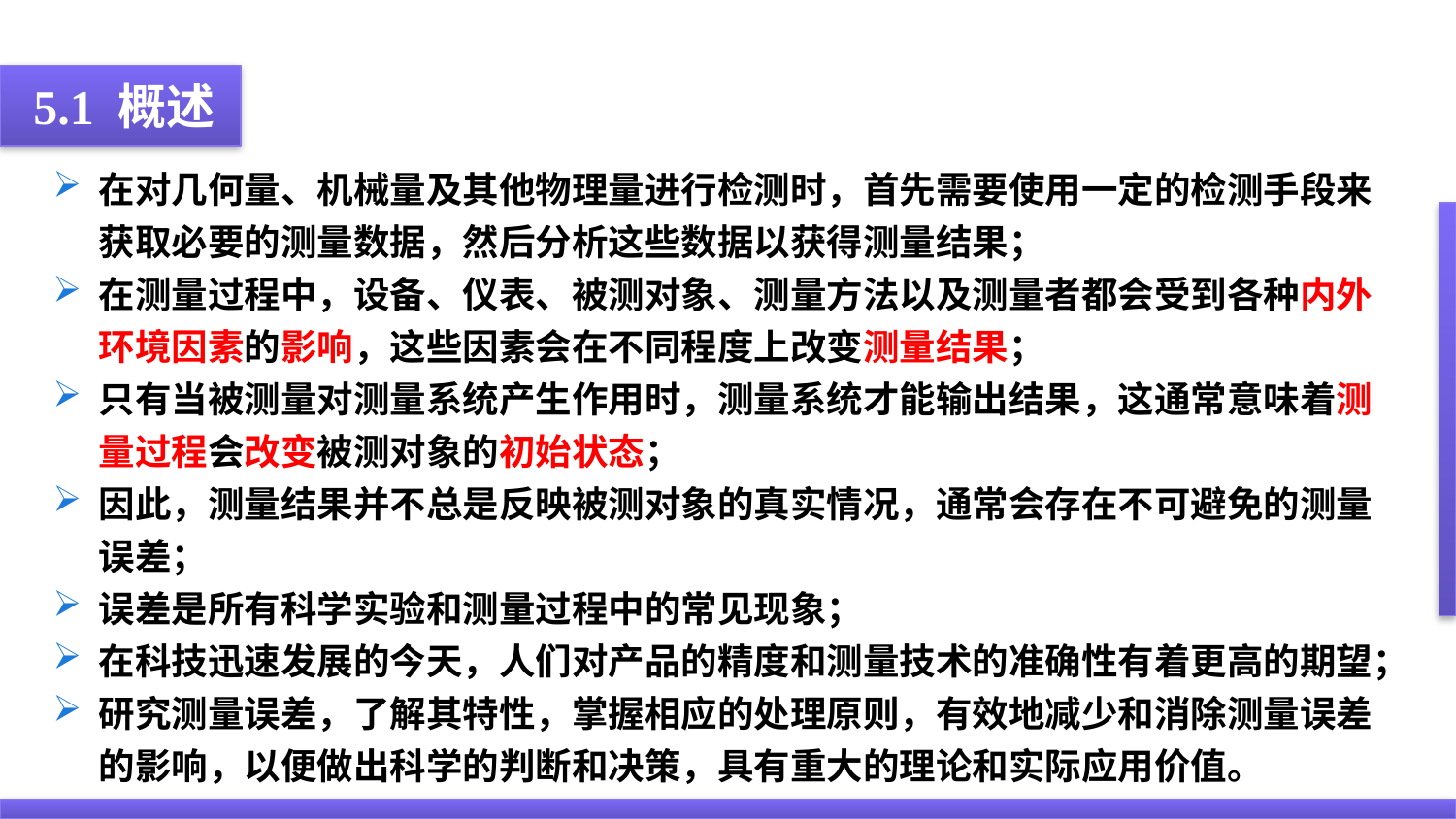

5.1 概述
在对几何量、机械量及其他物理量进行检测时，首先需要使用一定的检测手段来获取必要的测量数据，然后分析这些数据以获得测量结果；
在测量过程中，设备、仪表、被测对象、测量方法以及测量者都会受到各种内外环境因素的影响，这些因素会在不同程度上改变测量结果；
只有当被测量对测量系统产生作用时，测量系统才能输出结果，这通常意味着测量过程会改变被测对象的初始状态；
因此，测量结果并不总是反映被测对象的真实情况，通常会存在不可避免的测量误差；
误差是所有科学实验和测量过程中的常见现象；
在科技迅速发展的今天，人们对产品的精度和测量技术的准确性有着更高的期望；
研究测量误差，了解其特性，掌握相应的处理原则，有效地减少和消除测量误差的影响，以便做出科学的判断和决策，具有重大的理论和实际应用价值。